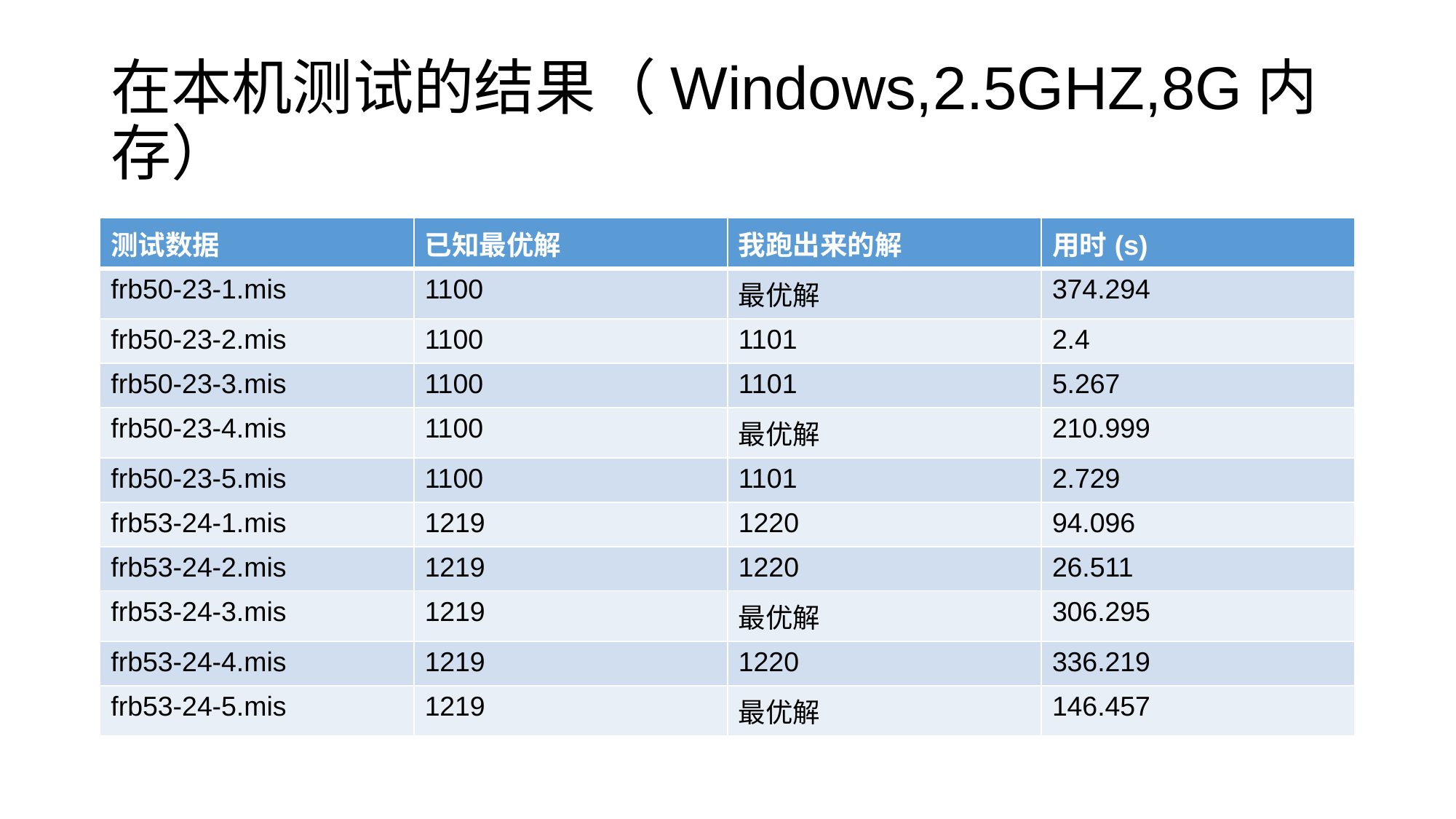

# 在本机测试的结果（Windows,2.5GHZ,8G内存）
| 测试数据 | 已知最优解 | 我跑出来的解 | 用时(s) |
| --- | --- | --- | --- |
| frb50-23-1.mis | 1100 | 最优解 | 374.294 |
| frb50-23-2.mis | 1100 | 1101 | 2.4 |
| frb50-23-3.mis | 1100 | 1101 | 5.267 |
| frb50-23-4.mis | 1100 | 最优解 | 210.999 |
| frb50-23-5.mis | 1100 | 1101 | 2.729 |
| frb53-24-1.mis | 1219 | 1220 | 94.096 |
| frb53-24-2.mis | 1219 | 1220 | 26.511 |
| frb53-24-3.mis | 1219 | 最优解 | 306.295 |
| frb53-24-4.mis | 1219 | 1220 | 336.219 |
| frb53-24-5.mis | 1219 | 最优解 | 146.457 |